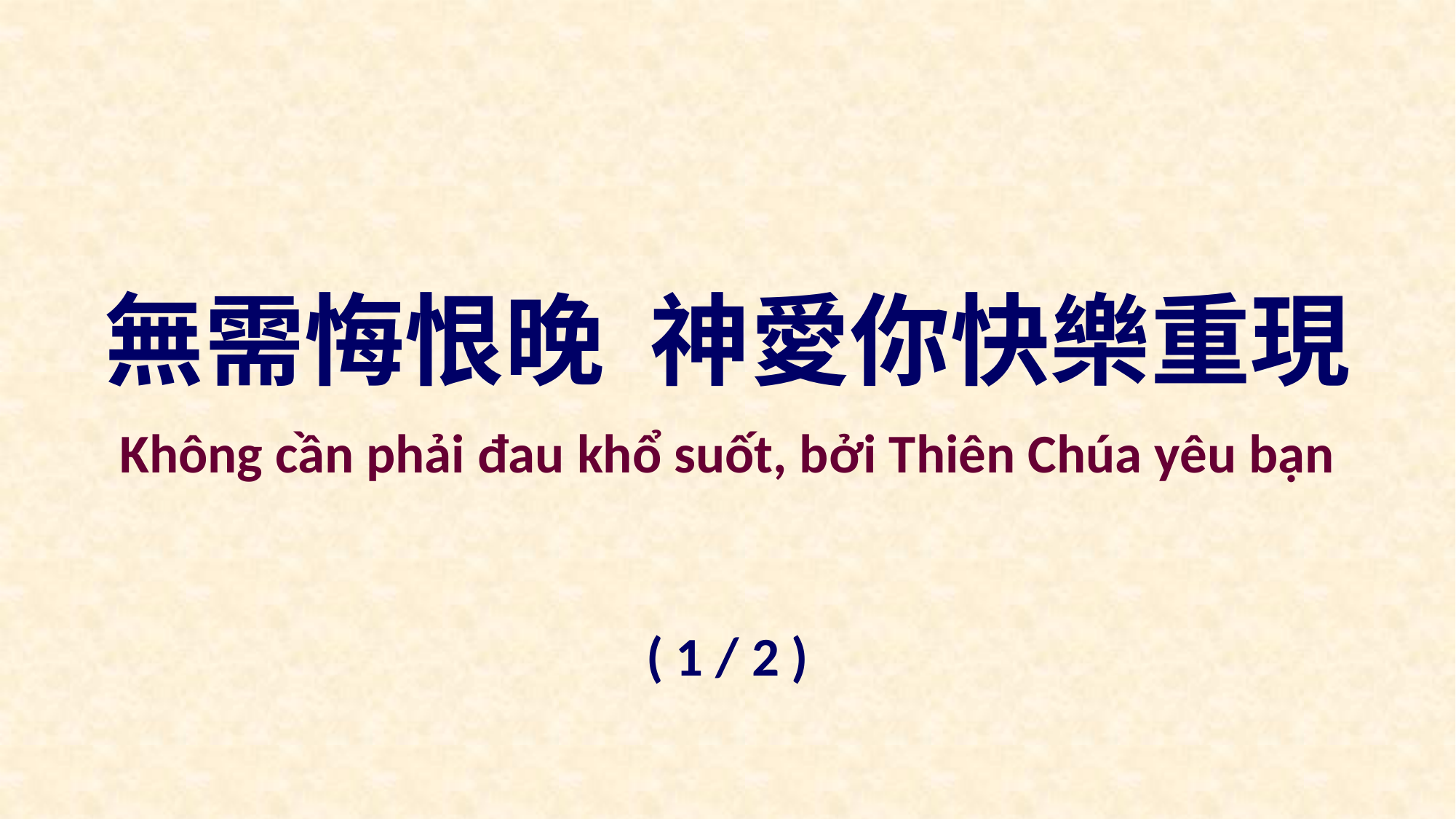

無需悔恨晚  神愛你快樂重現
Không cần phải đau khổ suốt, bởi Thiên Chúa yêu bạn
( 1 / 2 )